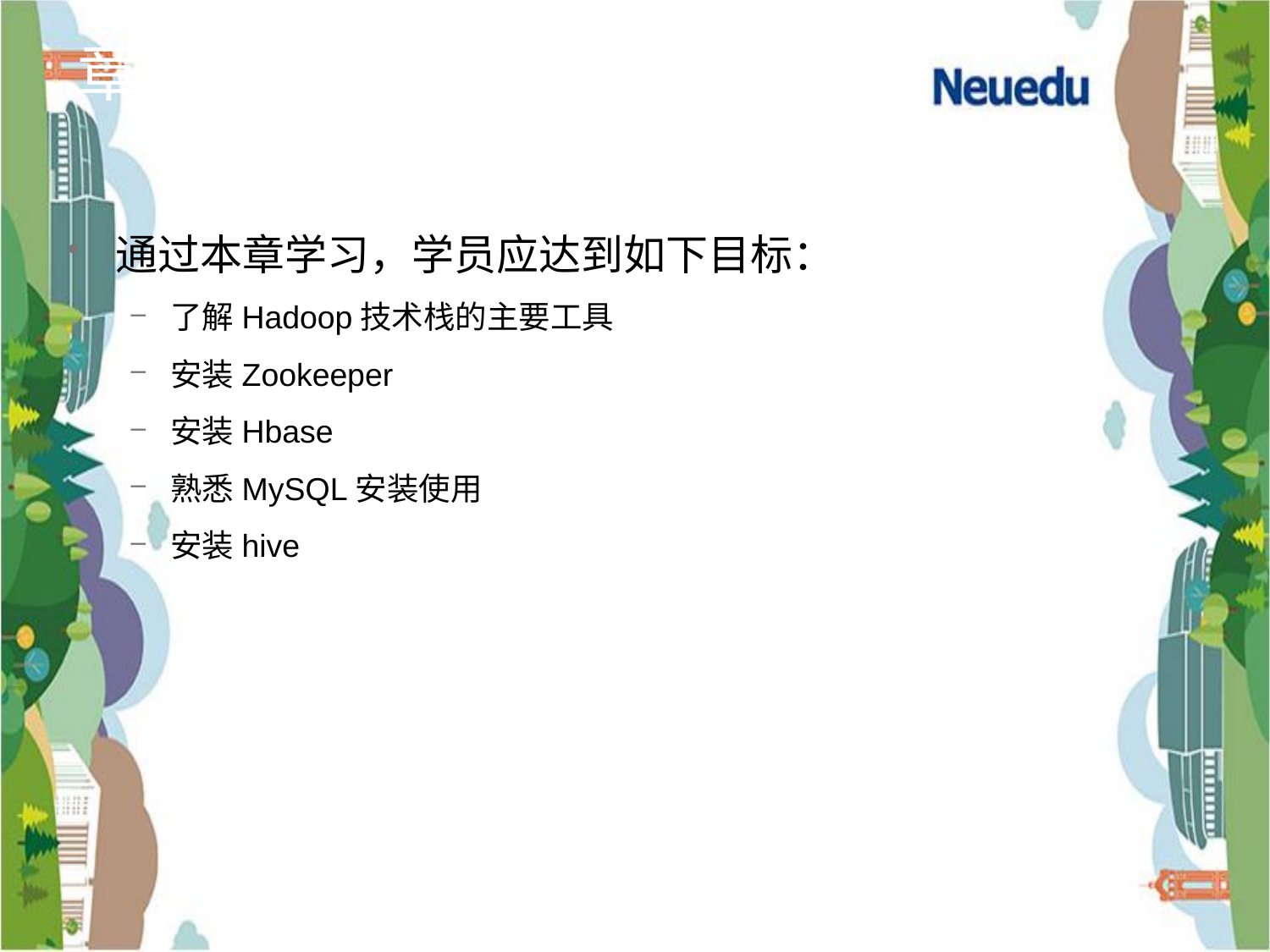

章节目标
通过本章学习，学员应达到如下目标：
了解Hadoop技术栈的主要工具
安装Zookeeper
安装Hbase
熟悉MySQL安装使用
安装hive